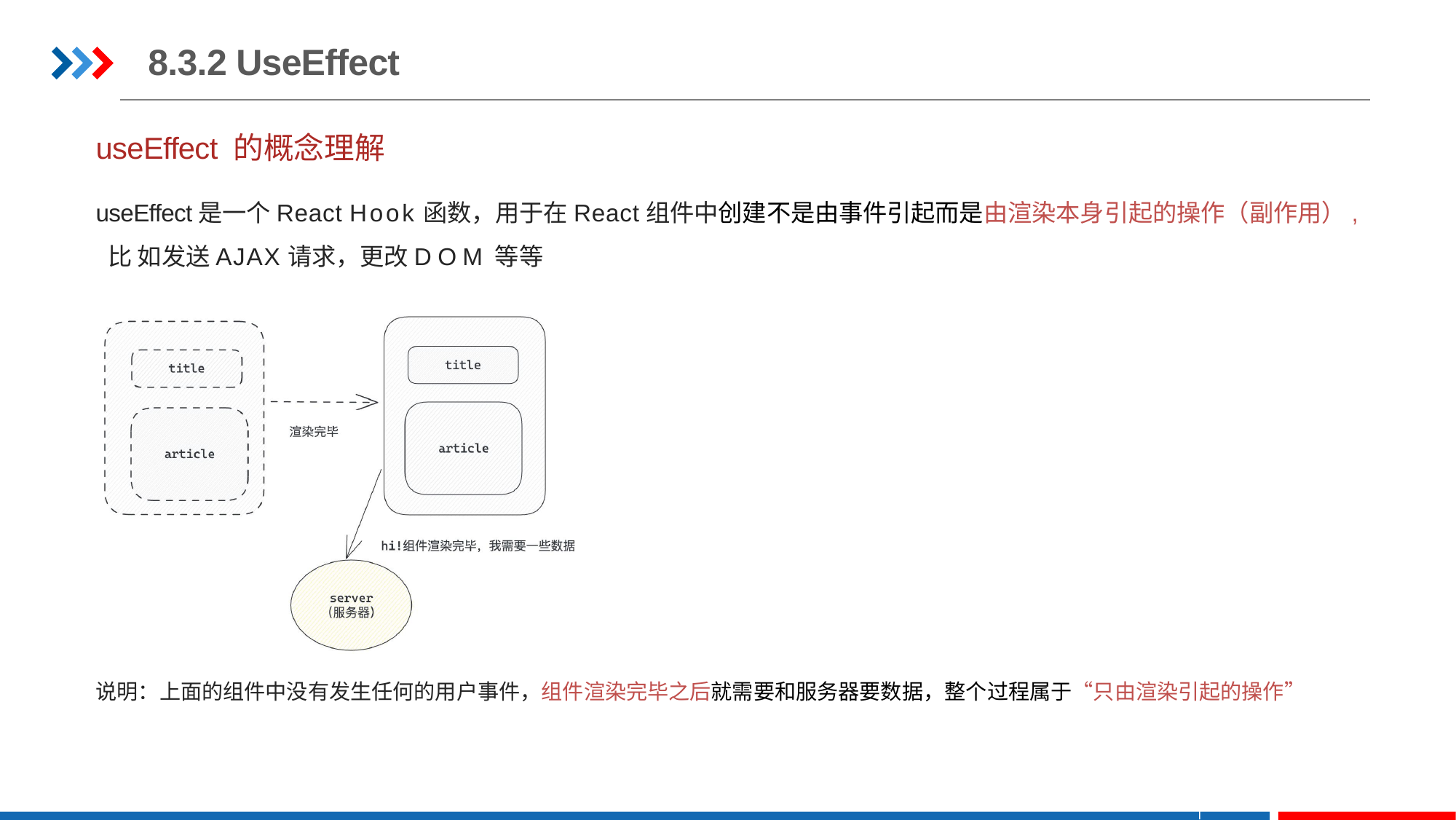

8.3.2 UseEffect
useEffect 的概念理解
useEffect是一个React Hook函数，用于在React组件中创建不是由事件引起而是由渲染本身引起的操作（副作用）, 比 如发送AJAX请求，更改DOM等等

说明：上面的组件中没有发生任何的用户事件，组件渲染完毕之后就需要和服务器要数据，整个过程属于“只由渲染引起的操作”